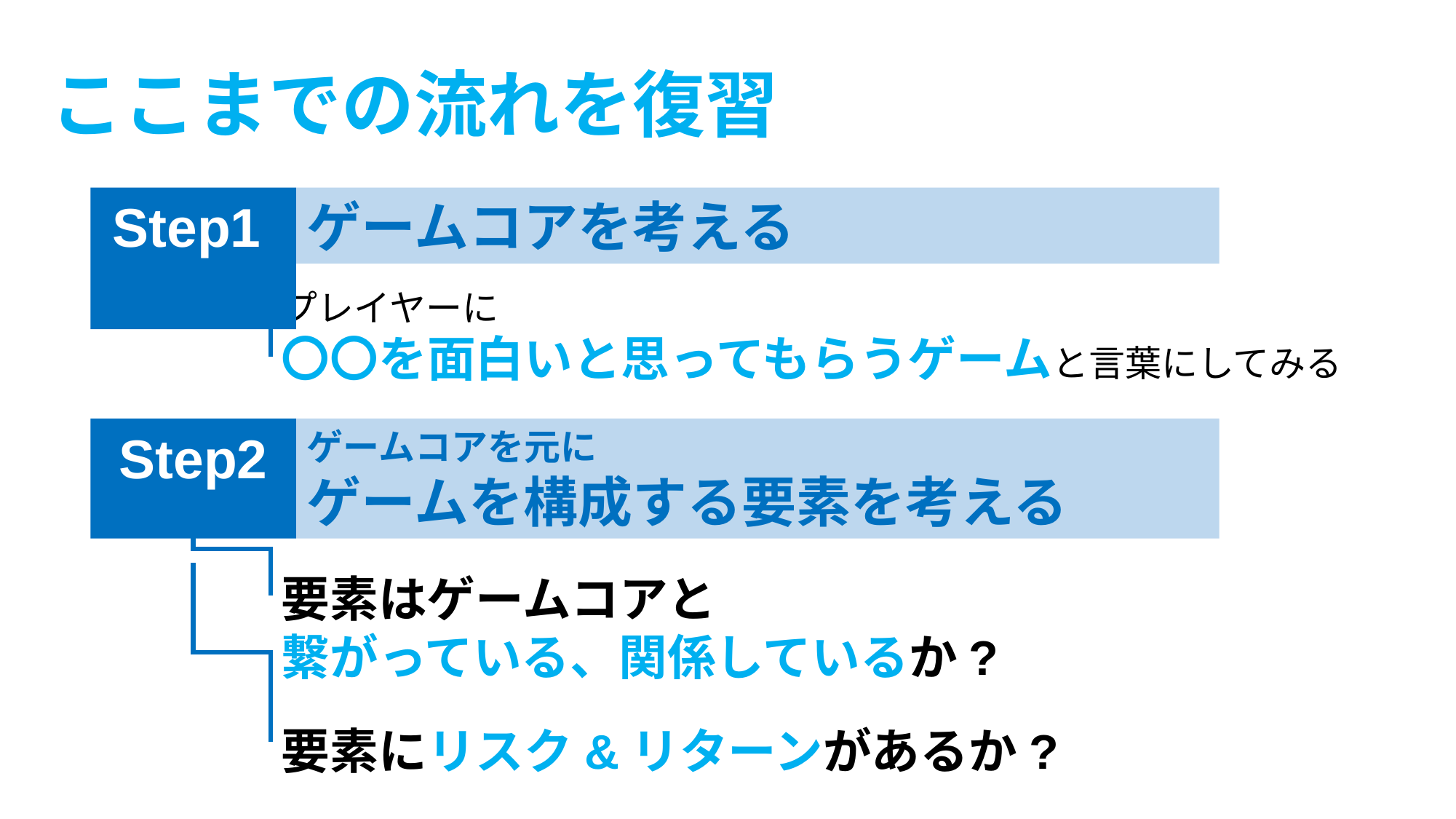

ここまでの流れを復習
Step1
ゲームコアを考える
プレイヤーに
〇〇を面白いと思ってもらうゲームと言葉にしてみる
Step2

ゲームコアを元に
ゲームを構成する要素を考える
要素はゲームコアと
繋がっている、関係しているか?
要素にリスク&リターンがあるか?